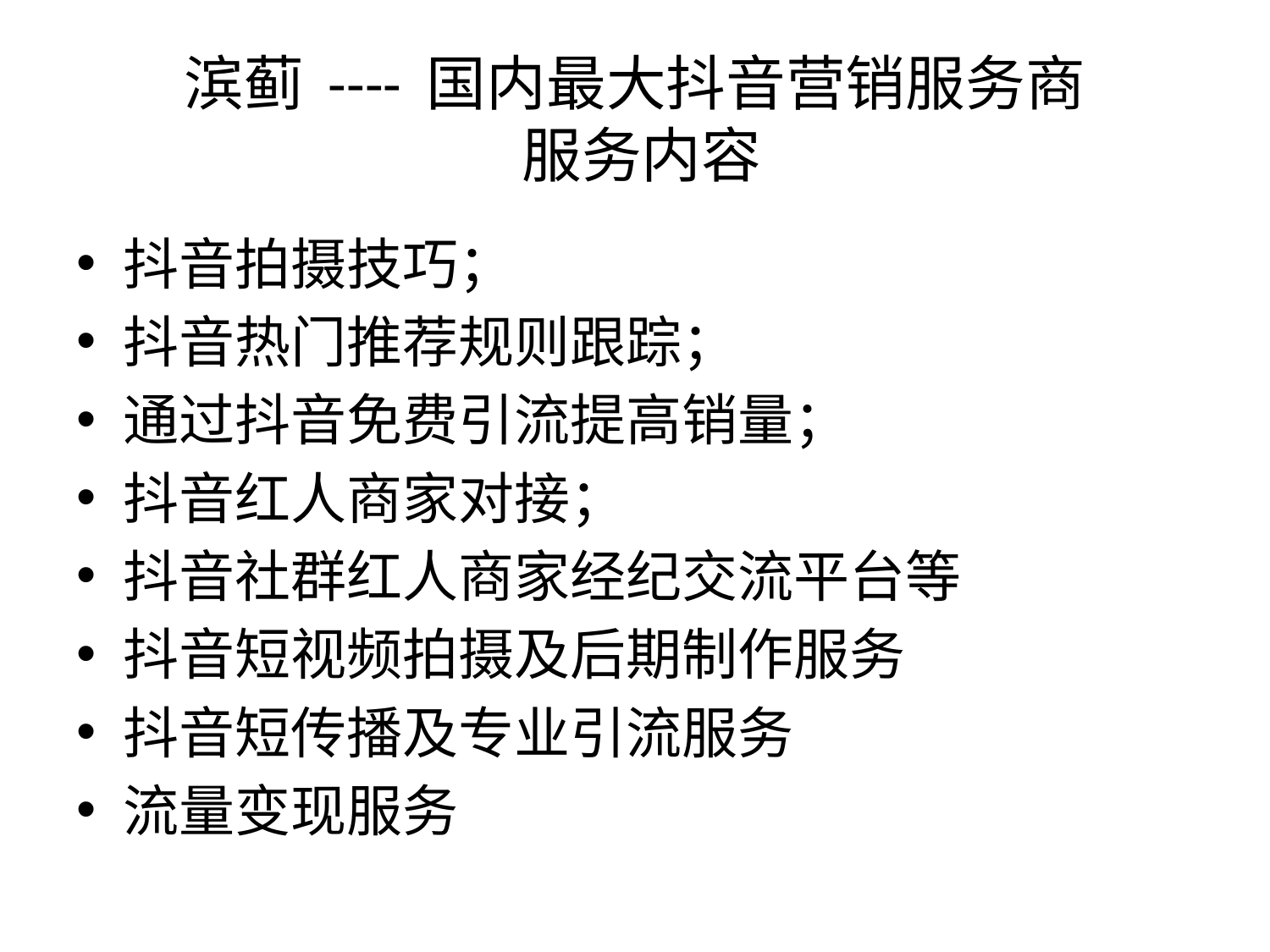

# 滨蓟 ---- 国内最大抖音营销服务商 服务内容
抖音拍摄技巧；
抖音热门推荐规则跟踪；
通过抖音免费引流提高销量；
抖音红人商家对接；
抖音社群红人商家经纪交流平台等
抖音短视频拍摄及后期制作服务
抖音短传播及专业引流服务
流量变现服务